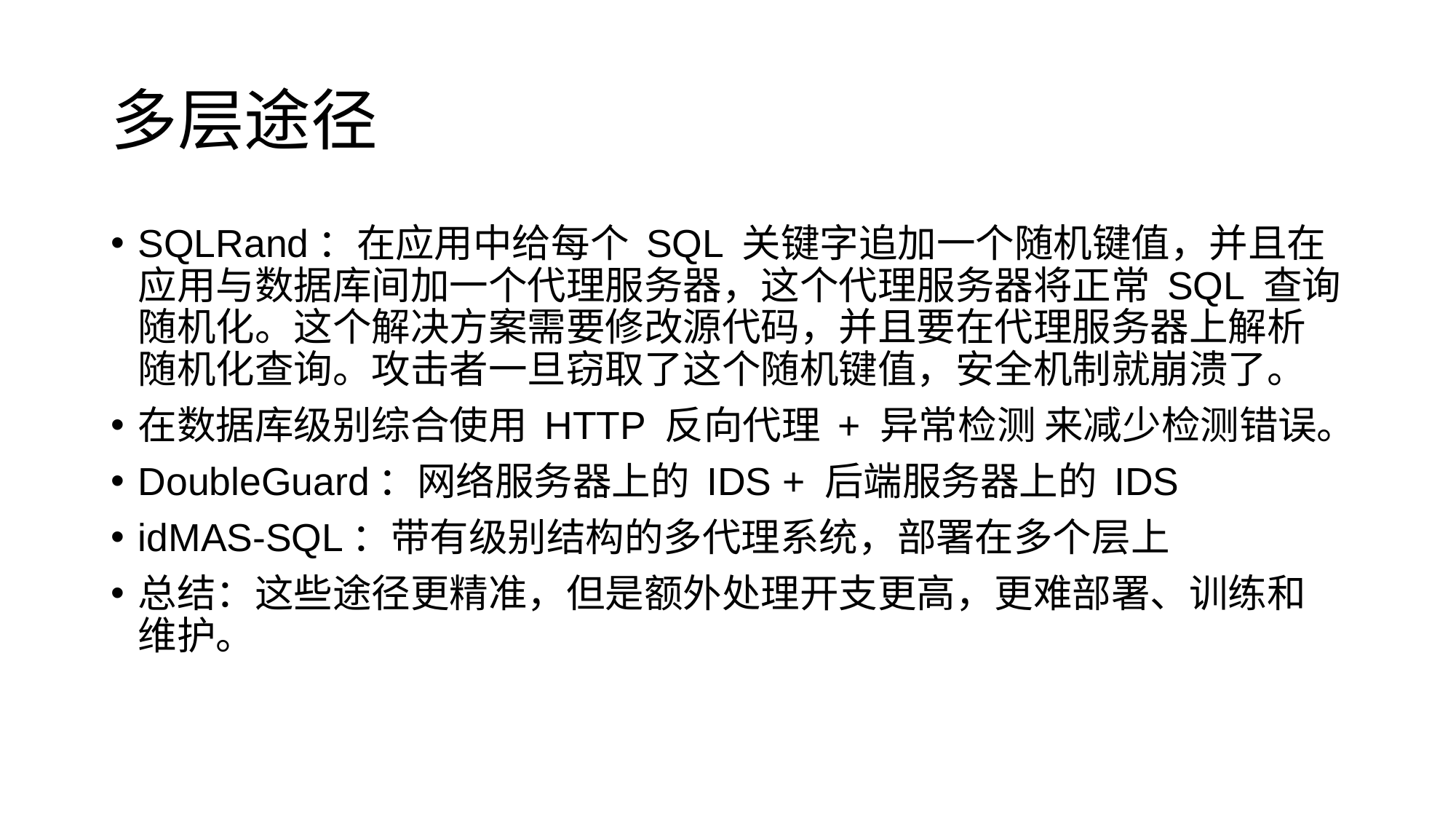

# 多层途径
SQLRand：在应用中给每个 SQL 关键字追加一个随机键值，并且在应用与数据库间加一个代理服务器，这个代理服务器将正常 SQL 查询随机化。这个解决方案需要修改源代码，并且要在代理服务器上解析随机化查询。攻击者一旦窃取了这个随机键值，安全机制就崩溃了。
在数据库级别综合使用 HTTP 反向代理 + 异常检测 来减少检测错误。
DoubleGuard：网络服务器上的 IDS + 后端服务器上的 IDS
idMAS-SQL：带有级别结构的多代理系统，部署在多个层上
总结：这些途径更精准，但是额外处理开支更高，更难部署、训练和维护。